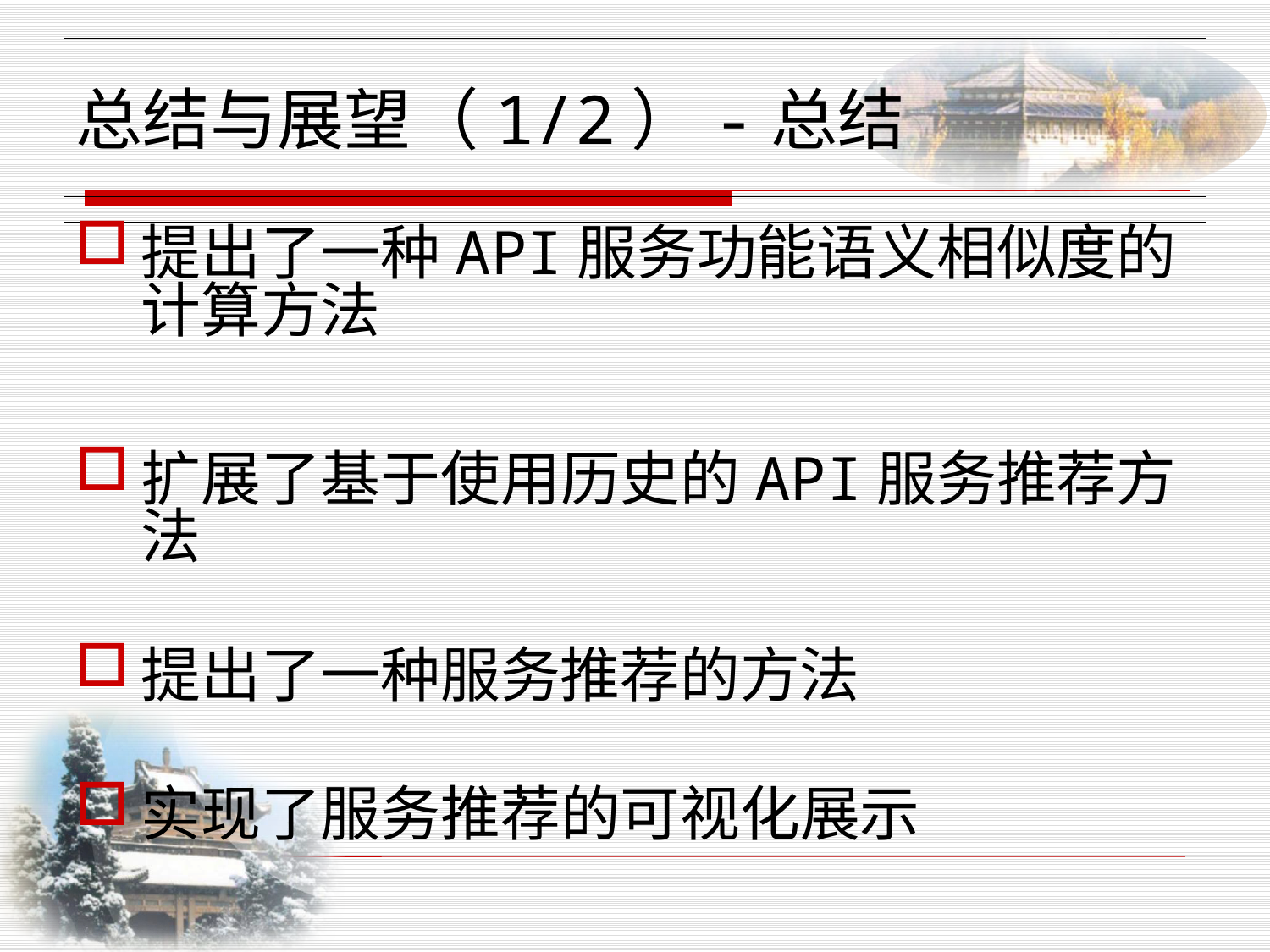

总结与展望（1/2）-总结
提出了一种API服务功能语义相似度的计算方法

扩展了基于使用历史的API服务推荐方法

提出了一种服务推荐的方法

实现了服务推荐的可视化展示